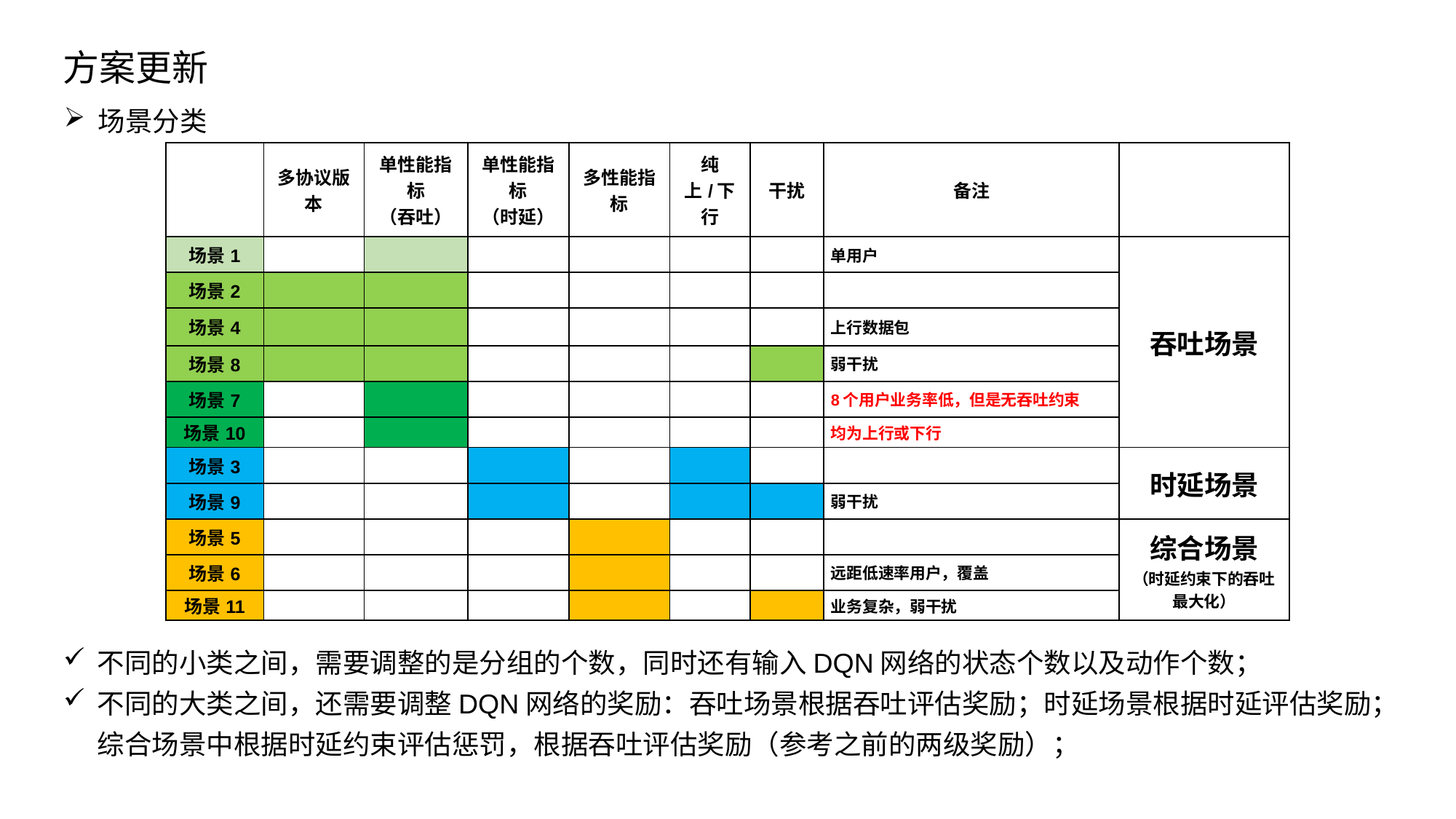

方案更新
场景分类
|  | 多协议版本 | 单性能指标 （吞吐） | 单性能指标 （时延） | 多性能指标 | 纯上/下行 | 干扰 | 备注 |  |
| --- | --- | --- | --- | --- | --- | --- | --- | --- |
| 场景1 |  |  |  |  |  |  | 单用户 | 吞吐场景 |
| 场景2 |  |  |  |  |  |  |  |  |
| 场景4 |  |  |  |  |  |  | 上行数据包 |  |
| 场景8 |  |  |  |  |  |  | 弱干扰 |  |
| 场景7 |  |  |  |  |  |  | 8个用户业务率低，但是无吞吐约束 |  |
| 场景10 |  |  |  |  |  |  | 均为上行或下行 |  |
| 场景3 |  |  |  |  |  |  |  | 时延场景 |
| 场景9 |  |  |  |  |  |  | 弱干扰 |  |
| 场景5 |  |  |  |  |  |  |  | 综合场景 （时延约束下的吞吐最大化） |
| 场景6 |  |  |  |  |  |  | 远距低速率用户，覆盖 |  |
| 场景11 |  |  |  |  |  |  | 业务复杂，弱干扰 |  |
不同的小类之间，需要调整的是分组的个数，同时还有输入DQN网络的状态个数以及动作个数；
不同的大类之间，还需要调整DQN网络的奖励：吞吐场景根据吞吐评估奖励；时延场景根据时延评估奖励；综合场景中根据时延约束评估惩罚，根据吞吐评估奖励（参考之前的两级奖励）；